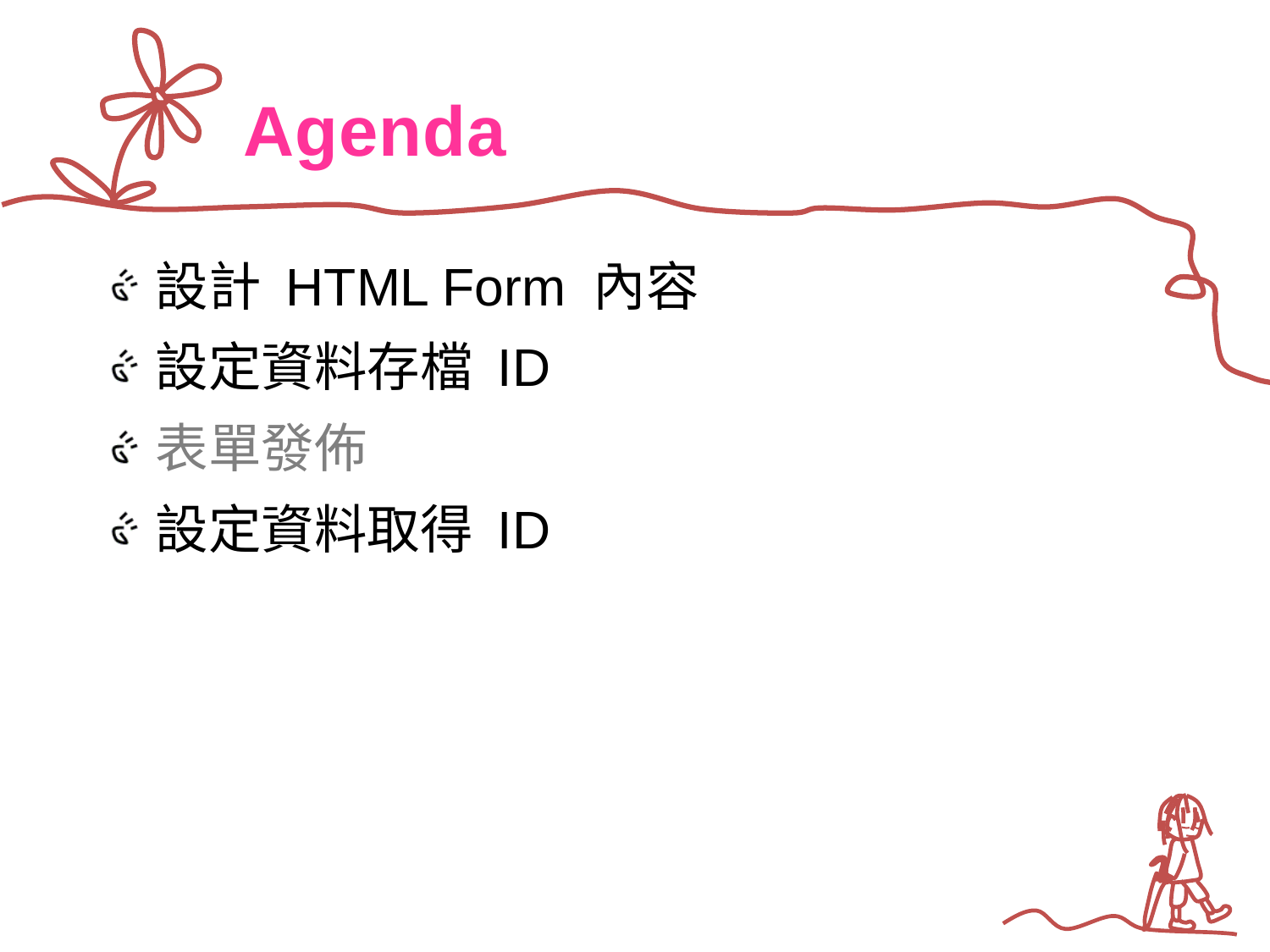

# Agenda
設計 HTML Form 內容
設定資料存檔 ID
表單發佈
設定資料取得 ID